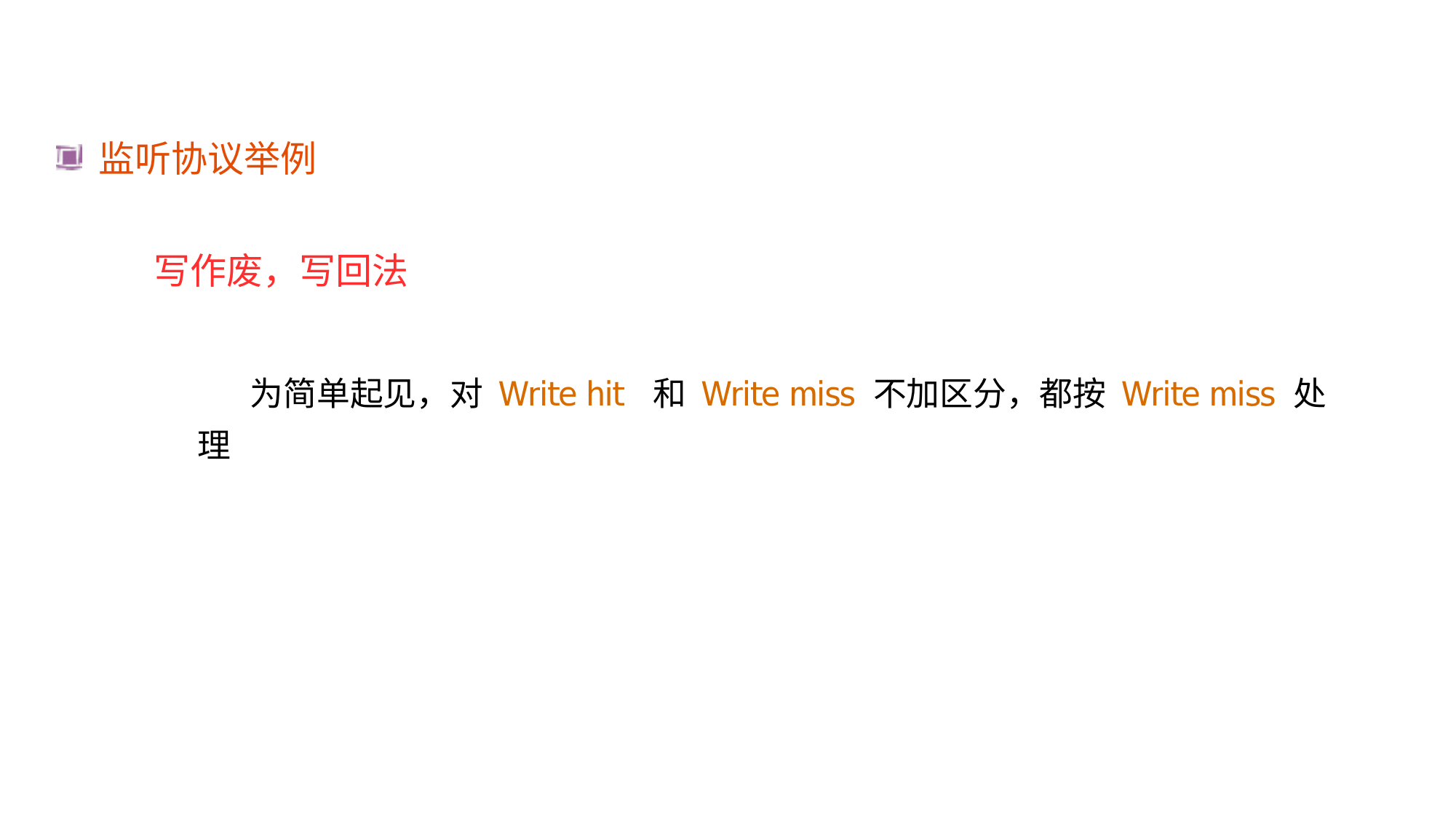

监听协议举例
写作废，写回法
      为简单起见，对 Write hit  和 Write miss 不加区分，都按 Write miss 处理